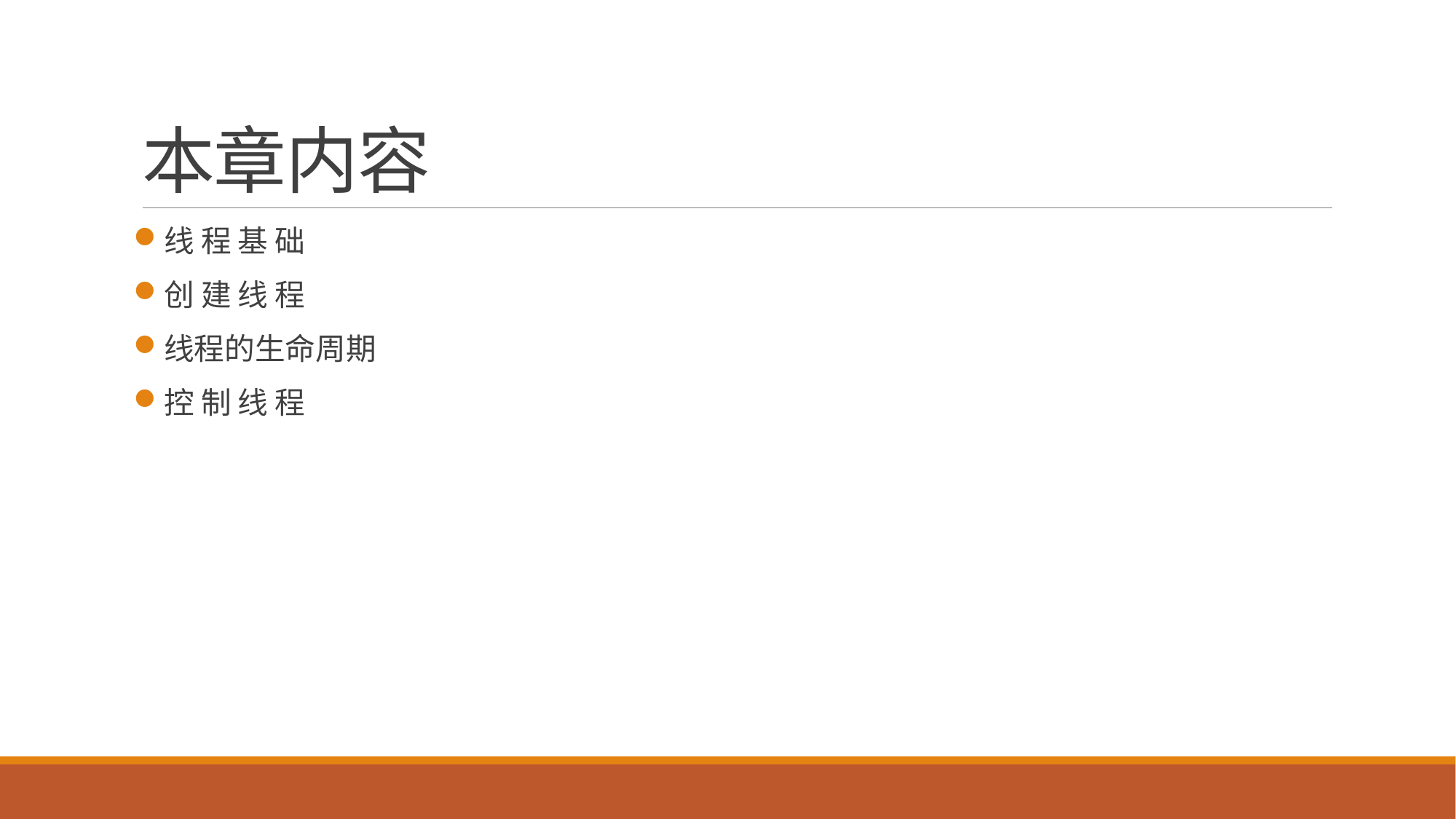

# 本章内容
线 程 基 础
创 建 线 程
线程的生命周期
控 制 线 程